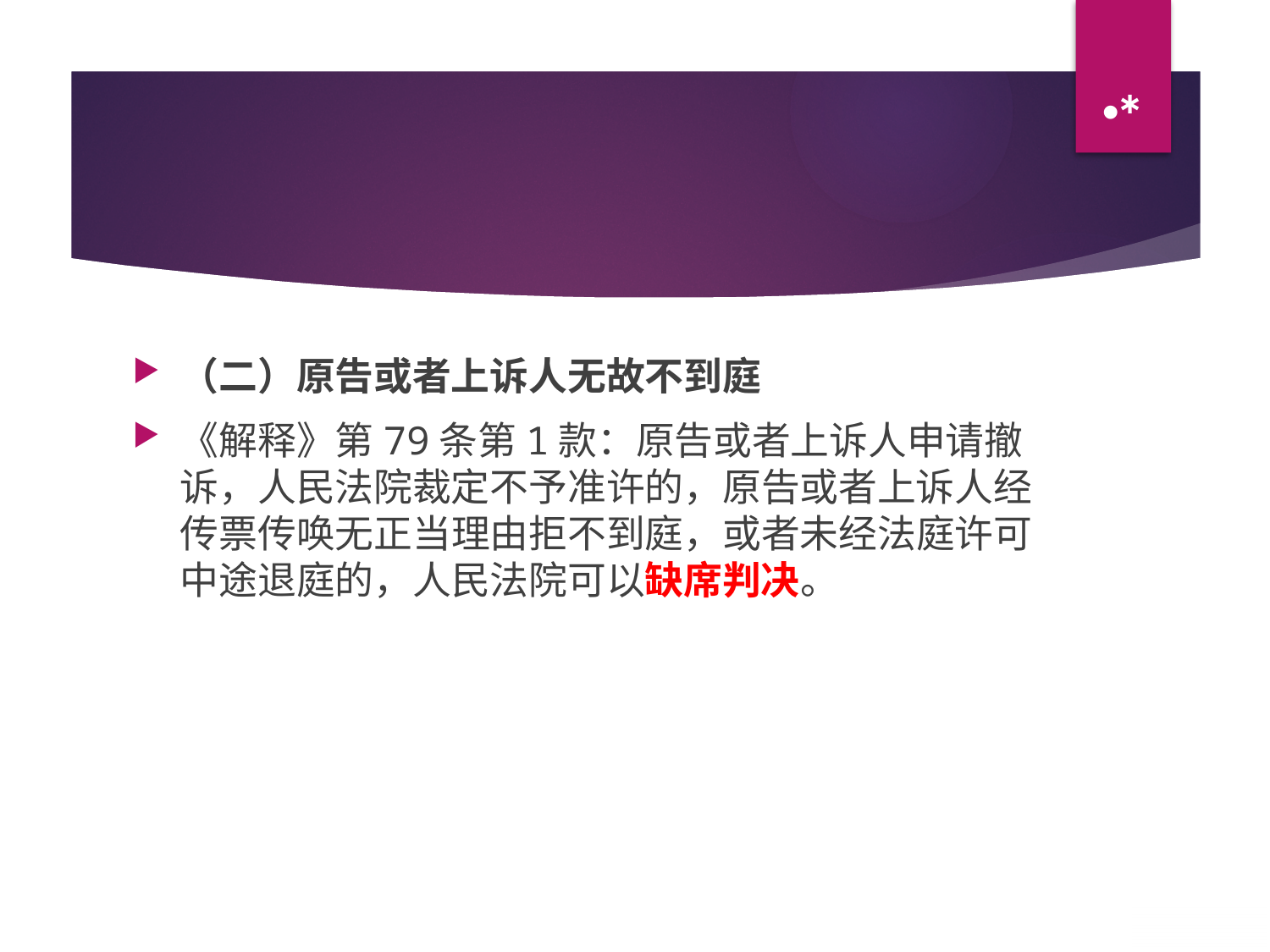

*
#
（二）原告或者上诉人无故不到庭
《解释》第79条第1款：原告或者上诉人申请撤诉，人民法院裁定不予准许的，原告或者上诉人经传票传唤无正当理由拒不到庭，或者未经法庭许可中途退庭的，人民法院可以缺席判决。